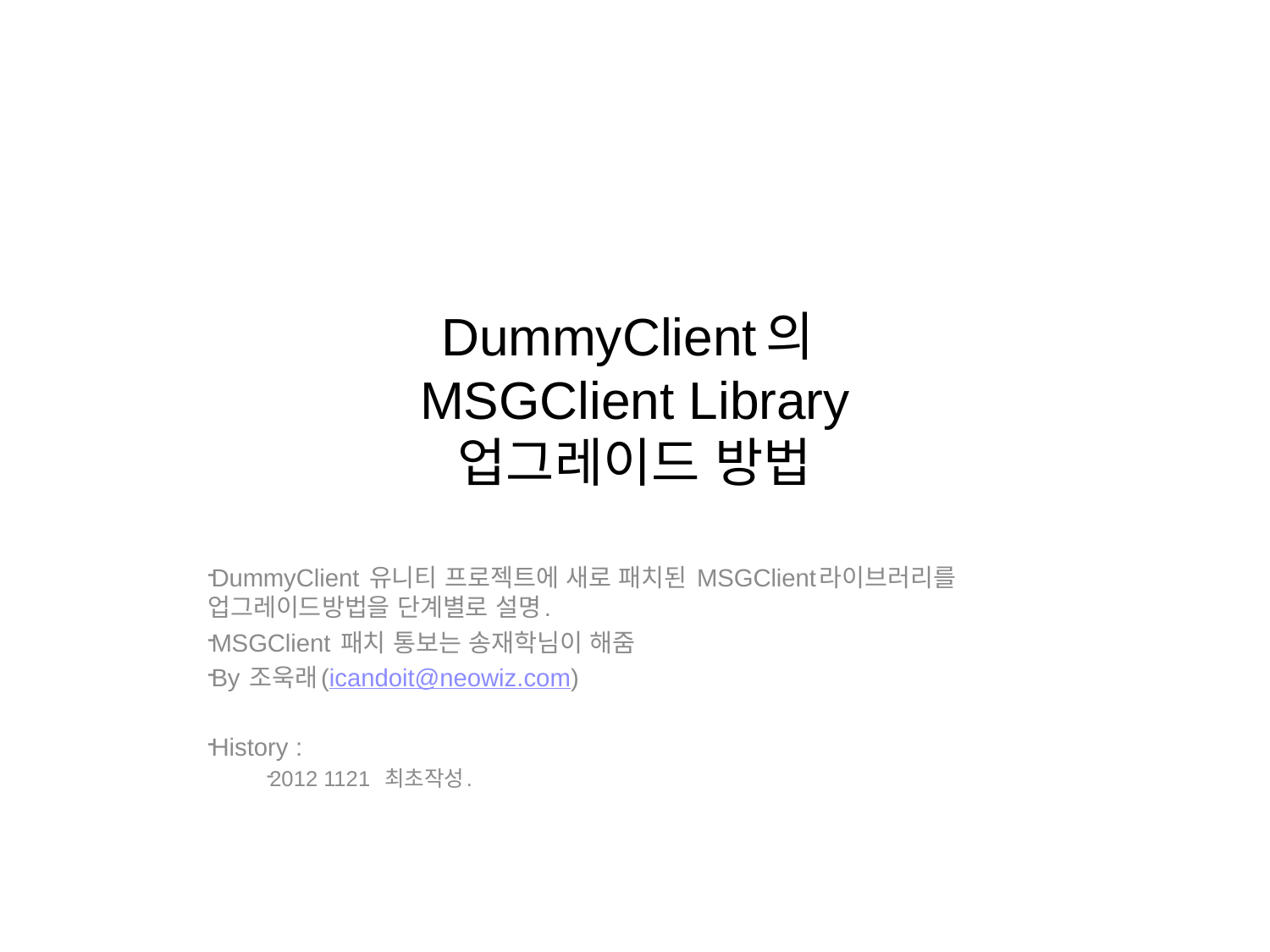

# DummyClient의 MSGClient Library 업그레이드 방법
DummyClient 유니티 프로젝트에 새로 패치된 MSGClient라이브러리를 업그레이드방법을 단계별로 설명.
MSGClient 패치 통보는 송재학님이 해줌
By 조욱래(icandoit@neowiz.com)

History :
2012 1121  최초작성.